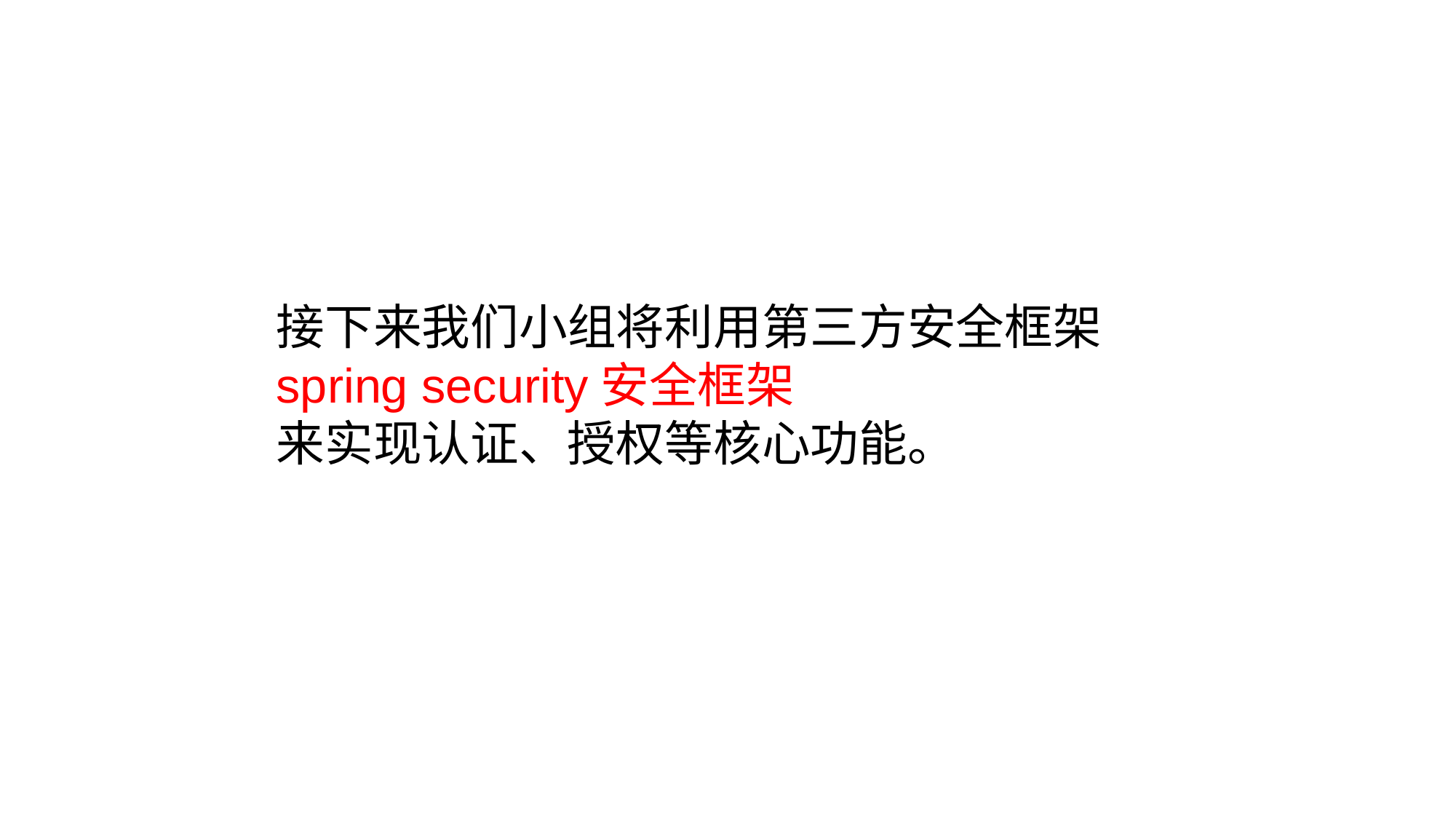

接下来我们小组将利用第三方安全框架
spring security安全框架
来实现认证、授权等核心功能。